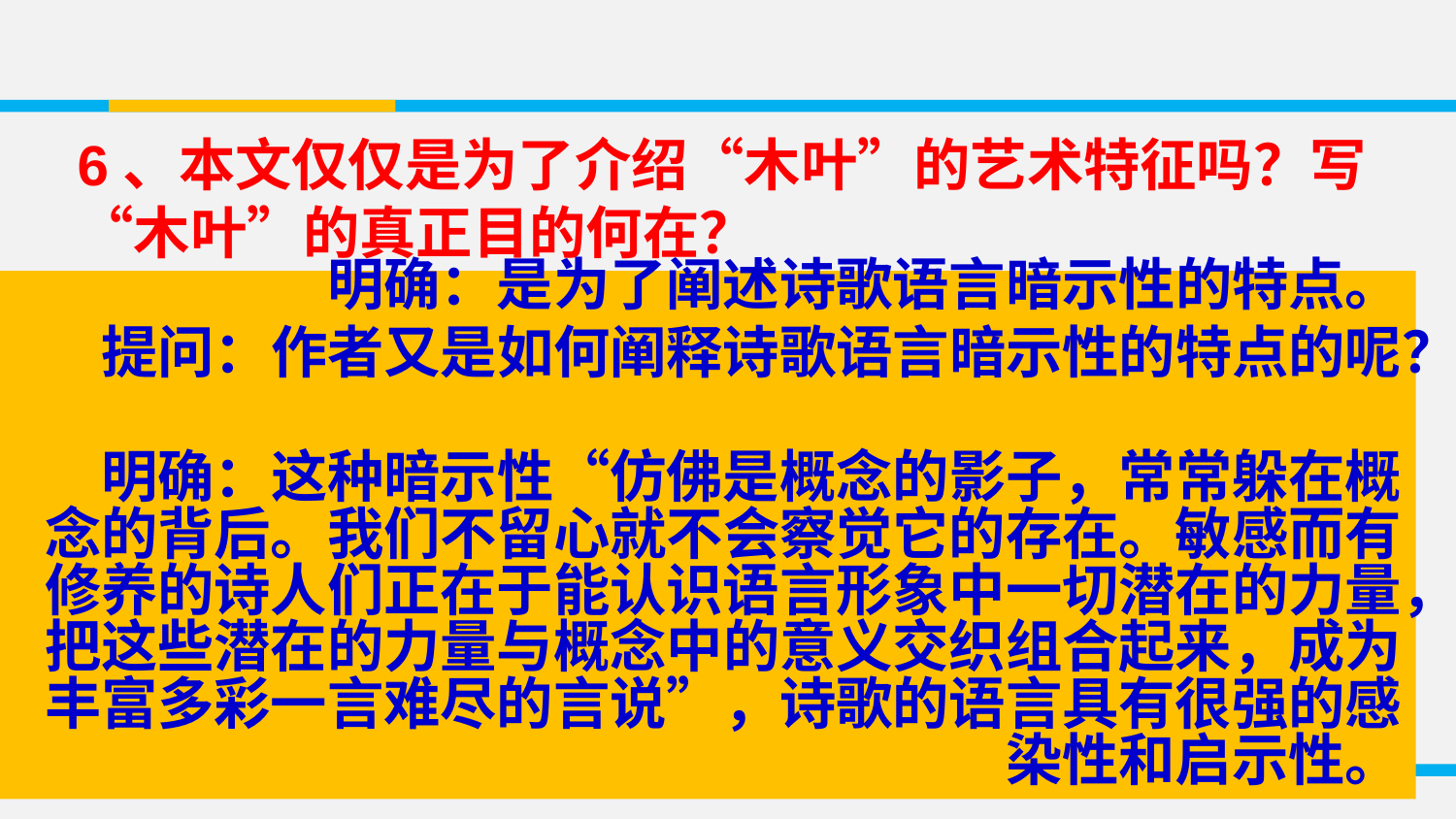

6、本文仅仅是为了介绍“木叶”的艺术特征吗？写“木叶”的真正目的何在？
  明确：是为了阐述诗歌语言暗示性的特点。
  提问：作者又是如何阐释诗歌语言暗示性的特点的呢？
  明确：这种暗示性“仿佛是概念的影子，常常躲在概念的背后。我们不留心就不会察觉它的存在。敏感而有修养的诗人们正在于能认识语言形象中一切潜在的力量，把这些潜在的力量与概念中的意义交织组合起来，成为丰富多彩一言难尽的言说”，诗歌的语言具有很强的感染性和启示性。